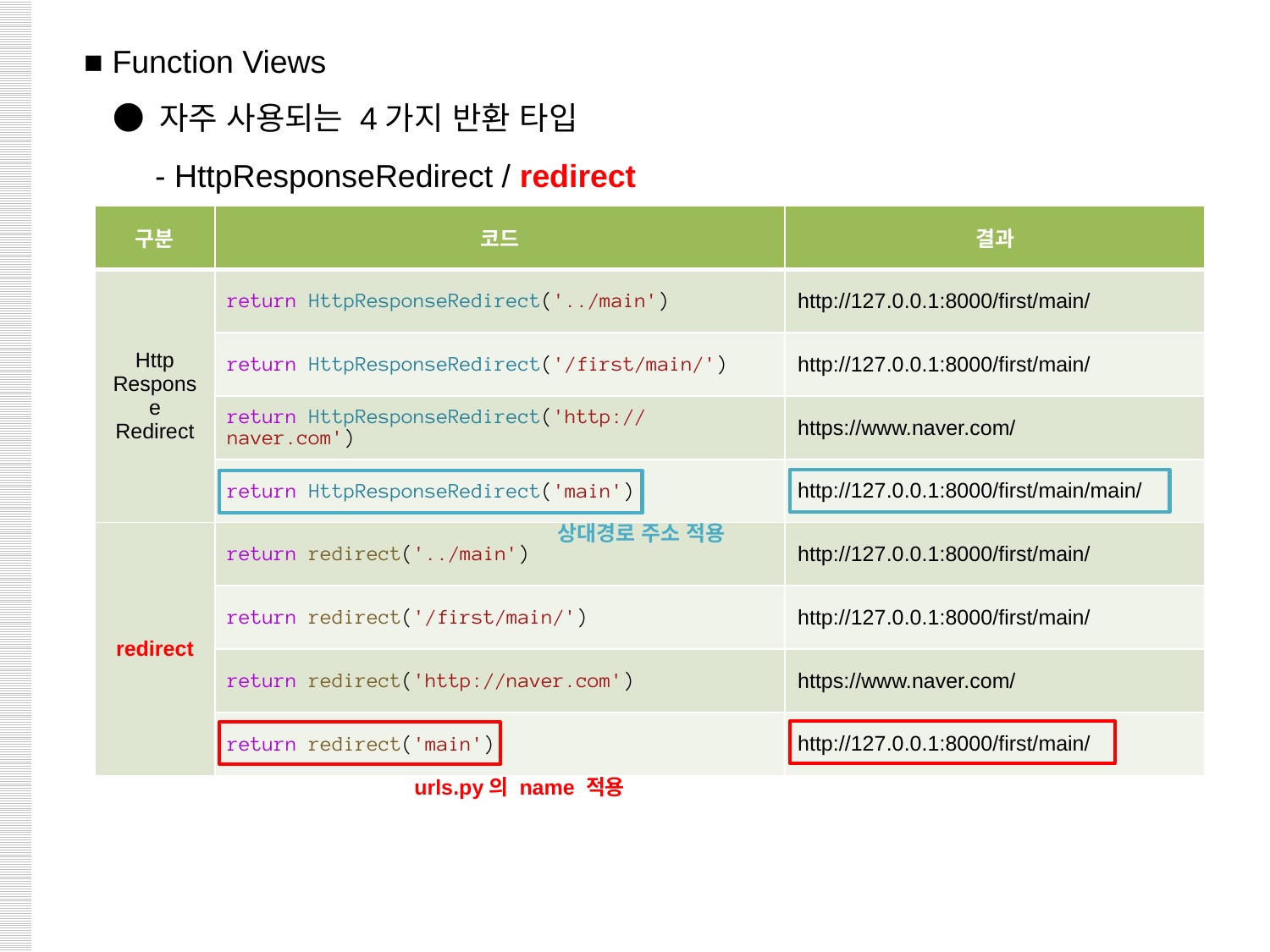

■ Function Views
    ● 자주 사용되는 4가지 반환 타입
        - HttpResponseRedirect / redirect
| 구분 | 코드 | 결과 |
| --- | --- | --- |
| Http Response Redirect | return HttpResponseRedirect('../main') | http://127.0.0.1:8000/first/main/ |
|  | return HttpResponseRedirect('/first/main/') | http://127.0.0.1:8000/first/main/ |
|  | return HttpResponseRedirect('http://naver.com') | https://www.naver.com/ |
|  | return HttpResponseRedirect('main') | http://127.0.0.1:8000/first/main/main/ |
| redirect | return redirect('../main') | http://127.0.0.1:8000/first/main/ |
|  | return redirect('/first/main/') | http://127.0.0.1:8000/first/main/ |
|  | return redirect('http://naver.com') | https://www.naver.com/ |
|  | return redirect('main') | http://127.0.0.1:8000/first/main/ |

상대경로 주소 적용

urls.py의 name 적용